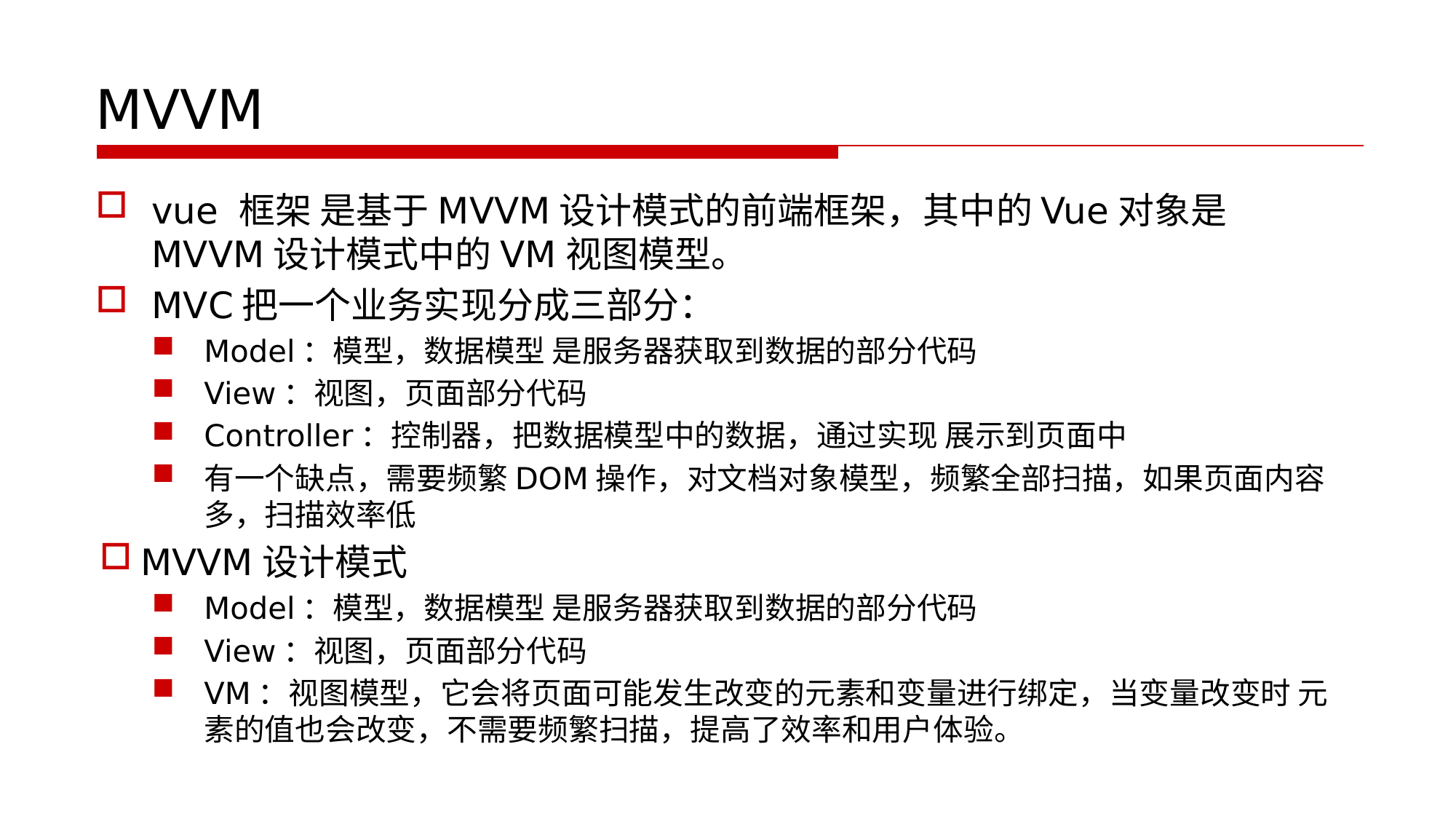

# MVVM
vue 框架 是基于MVVM设计模式的前端框架，其中的Vue对象是MVVM设计模式中的VM视图模型。
MVC把一个业务实现分成三部分：
Model：模型，数据模型 是服务器获取到数据的部分代码
View：视图，页面部分代码
Controller：控制器，把数据模型中的数据，通过实现 展示到页面中
有一个缺点，需要频繁DOM操作，对文档对象模型，频繁全部扫描，如果页面内容多，扫描效率低
MVVM设计模式
Model：模型，数据模型 是服务器获取到数据的部分代码
View：视图，页面部分代码
VM：视图模型，它会将页面可能发生改变的元素和变量进行绑定，当变量改变时 元素的值也会改变，不需要频繁扫描，提高了效率和用户体验。